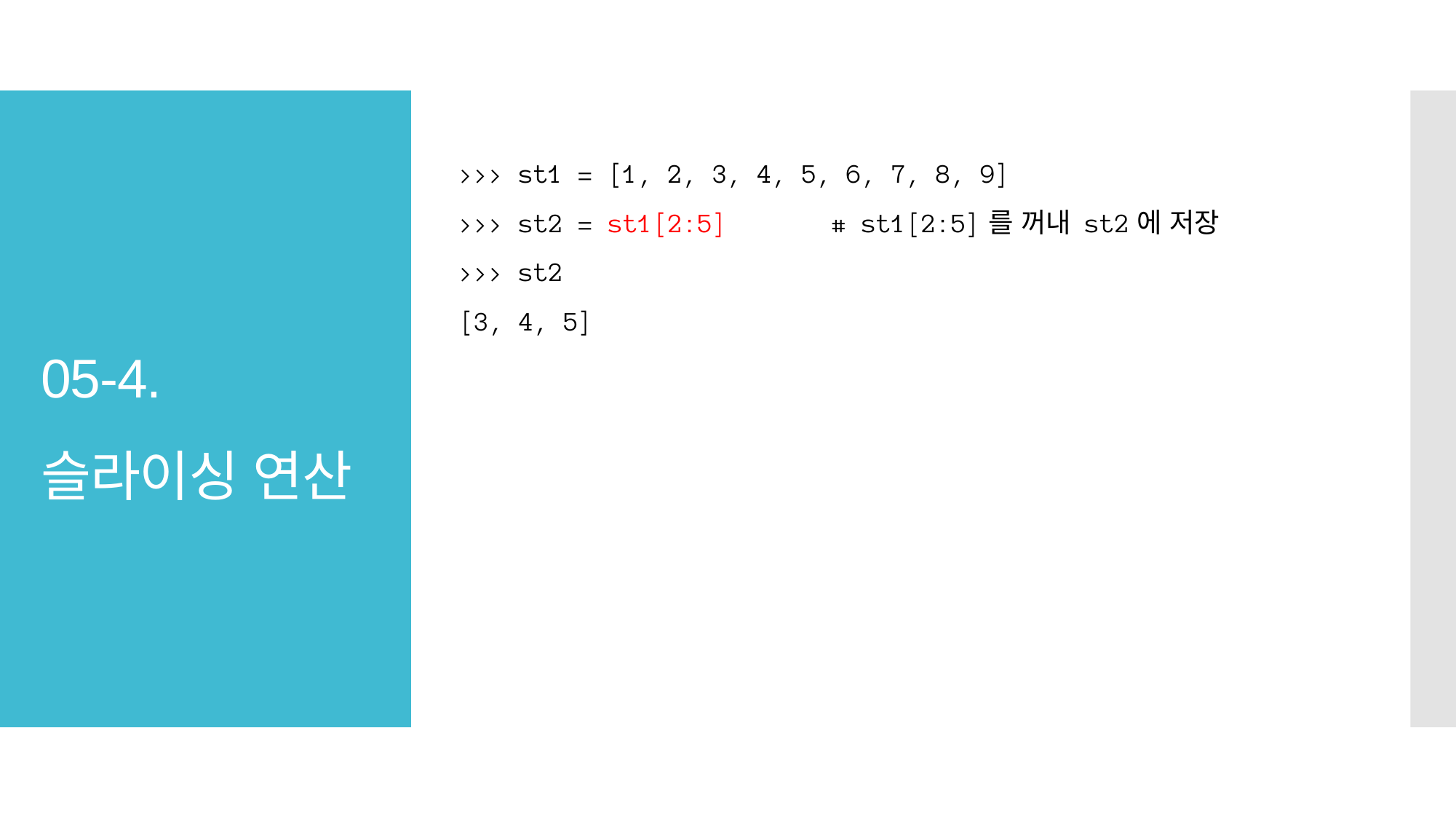

# 05-4. 슬라이싱 연산
>>> st1 = [1, 2, 3, 4, 5, 6, 7, 8, 9]
>>> st2 = st1[2:5]       # st1[2:5]를 꺼내 st2에 저장
>>> st2
[3, 4, 5]